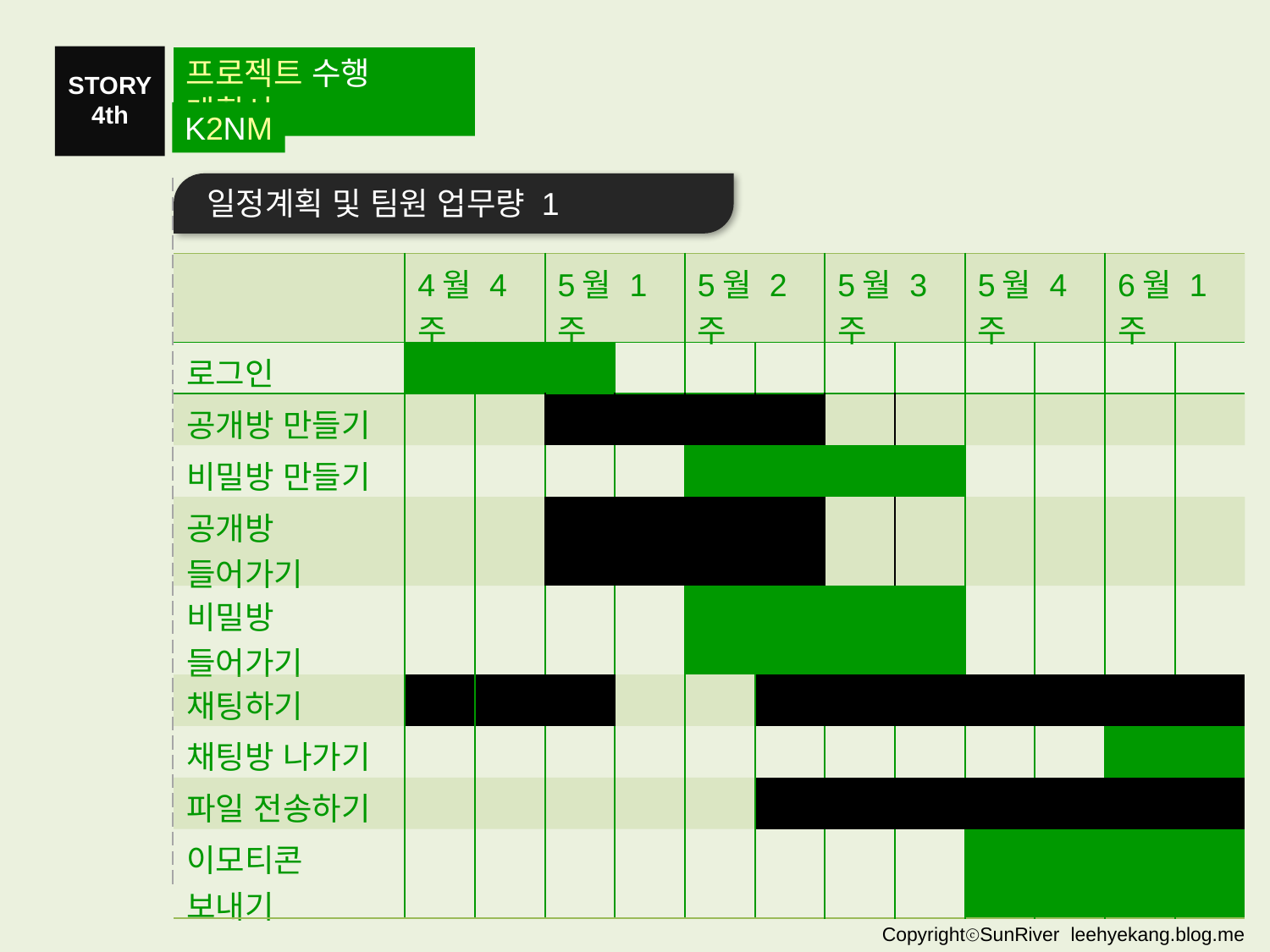

프로젝트 수행 계획서
STORY
4th
K2NM

일정계획 및 팀원 업무량 1
|  | 4월 4주 |  | 5월 1주 |  | 5월 2주 |  | 5월 3주 |  | 5월 4주 |  | 6월 1주 |  |
| --- | --- | --- | --- | --- | --- | --- | --- | --- | --- | --- | --- | --- |
| 로그인 |  |  |  |  |  |  |  |  |  |  |  |  |
| 공개방 만들기 |  |  |  |  |  |  |  |  |  |  |  |  |
| 비밀방 만들기 |  |  |  |  |  |  |  |  |  |  |  |  |
| 공개방 들어가기 |  |  |  |  |  |  |  |  |  |  |  |  |
| 비밀방 들어가기 |  |  |  |  |  |  |  |  |  |  |  |  |
| 채팅하기 |  |  |  |  |  |  |  |  |  |  |  |  |
| 채팅방 나가기 |  |  |  |  |  |  |  |  |  |  |  |  |
| 파일 전송하기 |  |  |  |  |  |  |  |  |  |  |  |  |
| 이모티콘 보내기 |  |  |  |  |  |  |  |  |  |  |  |  |